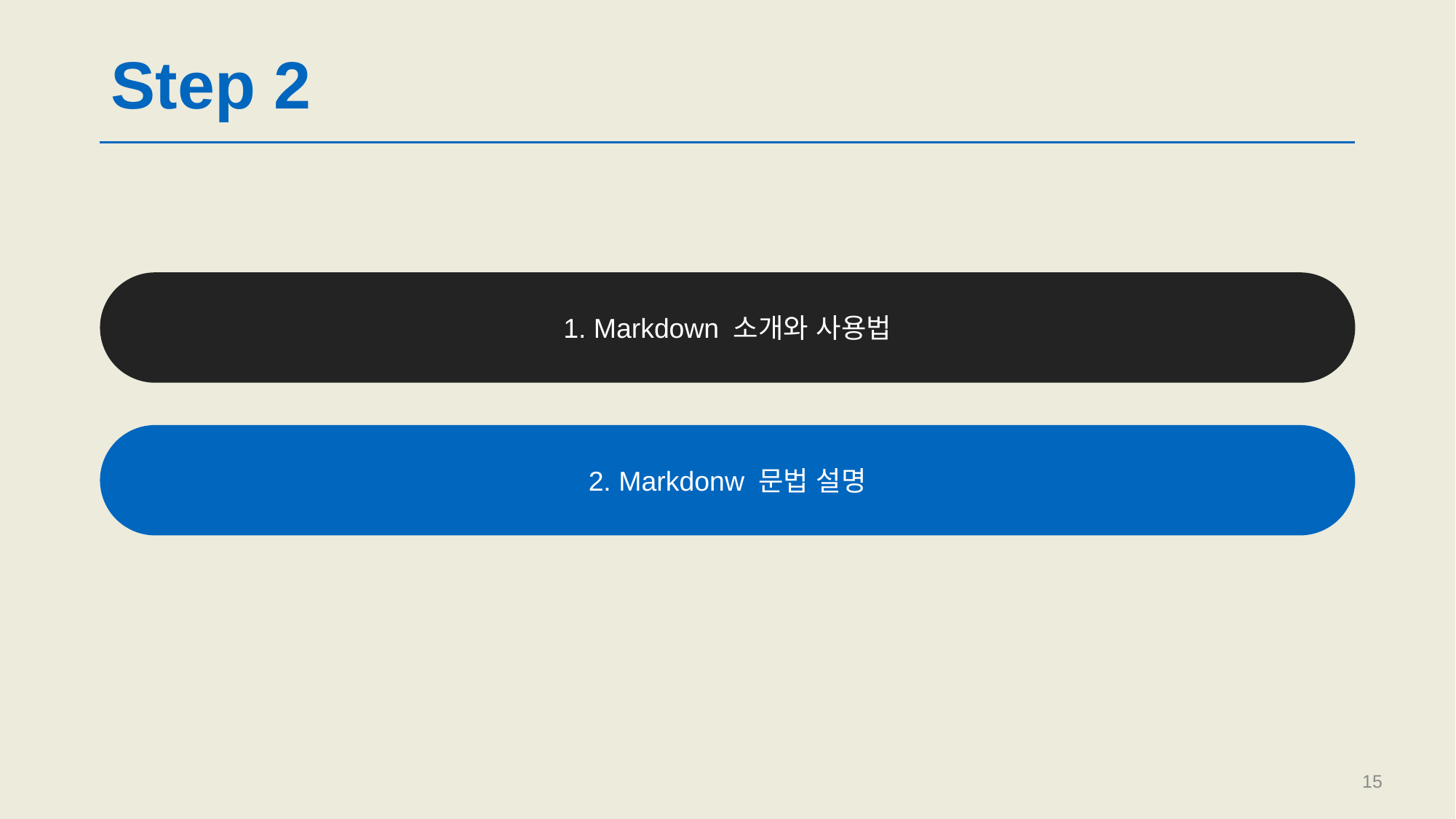

# Step 2
1. Markdown 소개와 사용법
2. Markdonw 문법 설명
15